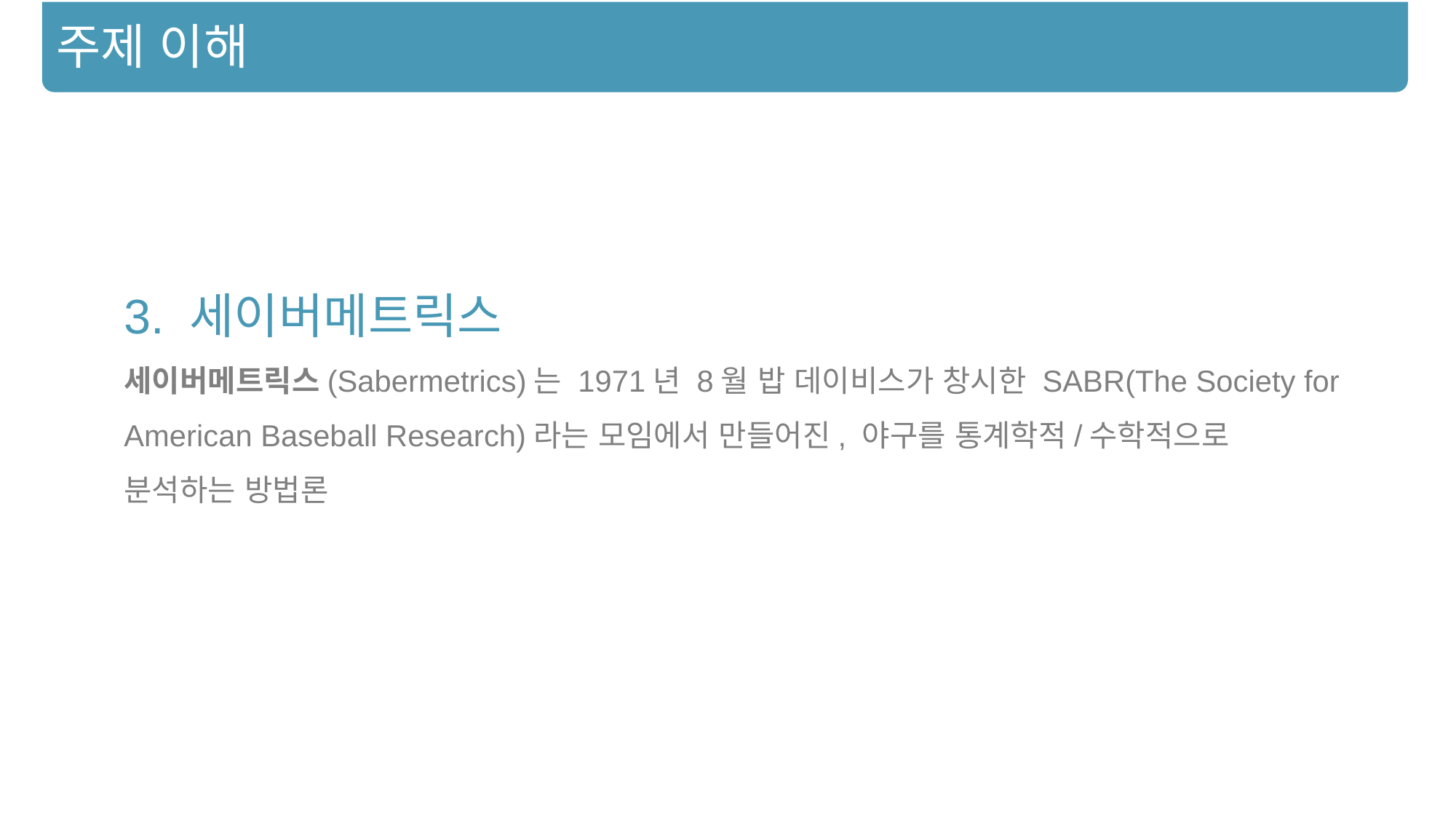

주제 이해
3. 세이버메트릭스
세이버메트릭스(Sabermetrics)는 1971년 8월 밥 데이비스가 창시한 SABR(The Society for American Baseball Research)라는 모임에서 만들어진, 야구를 통계학적/수학적으로 분석하는 방법론